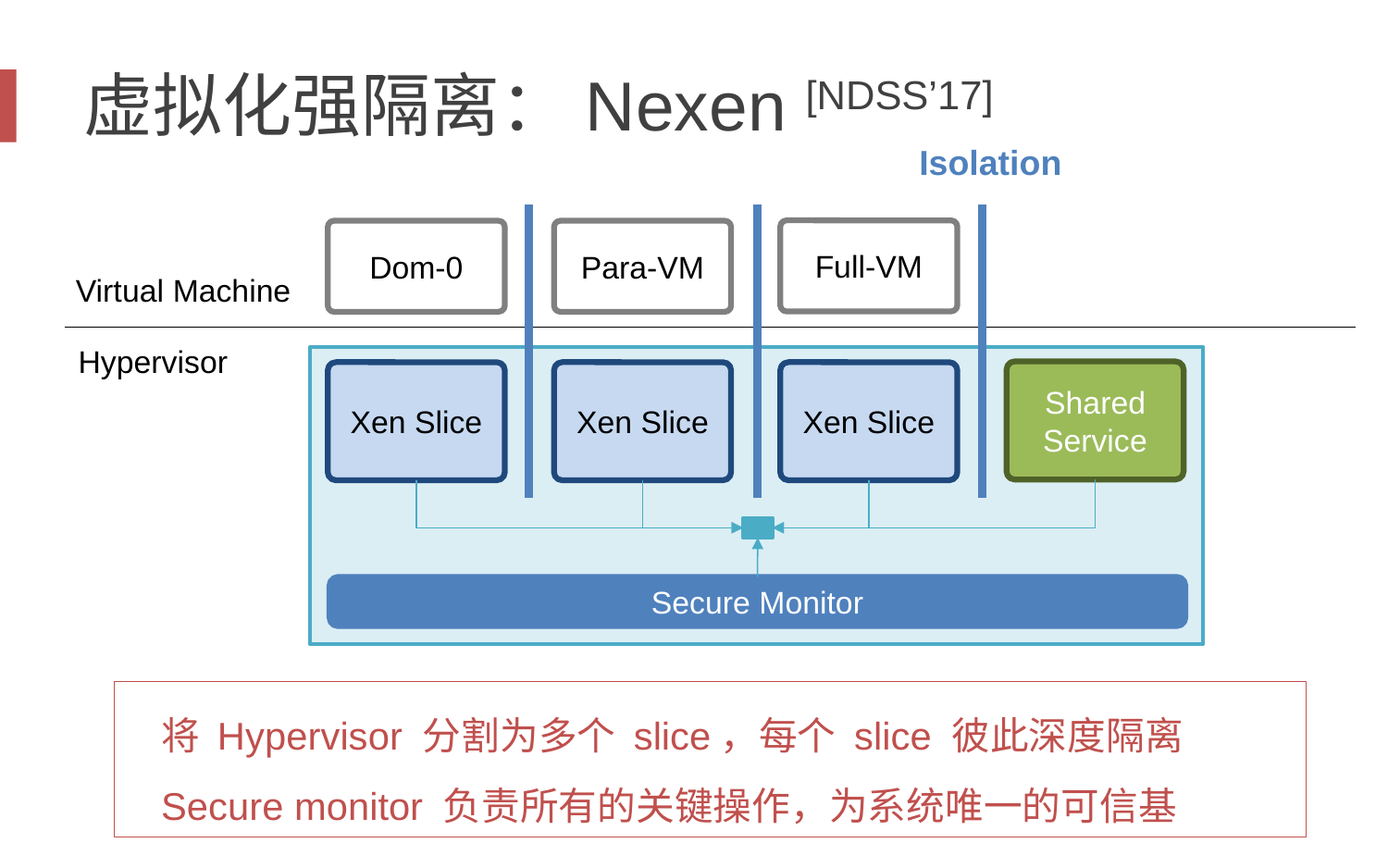

# 虚拟化强隔离：Nexen [NDSS’17]
Isolation
Full-VM
Dom-0
Para-VM
Virtual Machine
Hypervisor

Shared Service
Xen Slice
Xen Slice
Xen Slice

Secure Monitor

将 Hypervisor 分割为多个 slice，每个 slice 彼此深度隔离
Secure monitor 负责所有的关键操作，为系统唯一的可信基